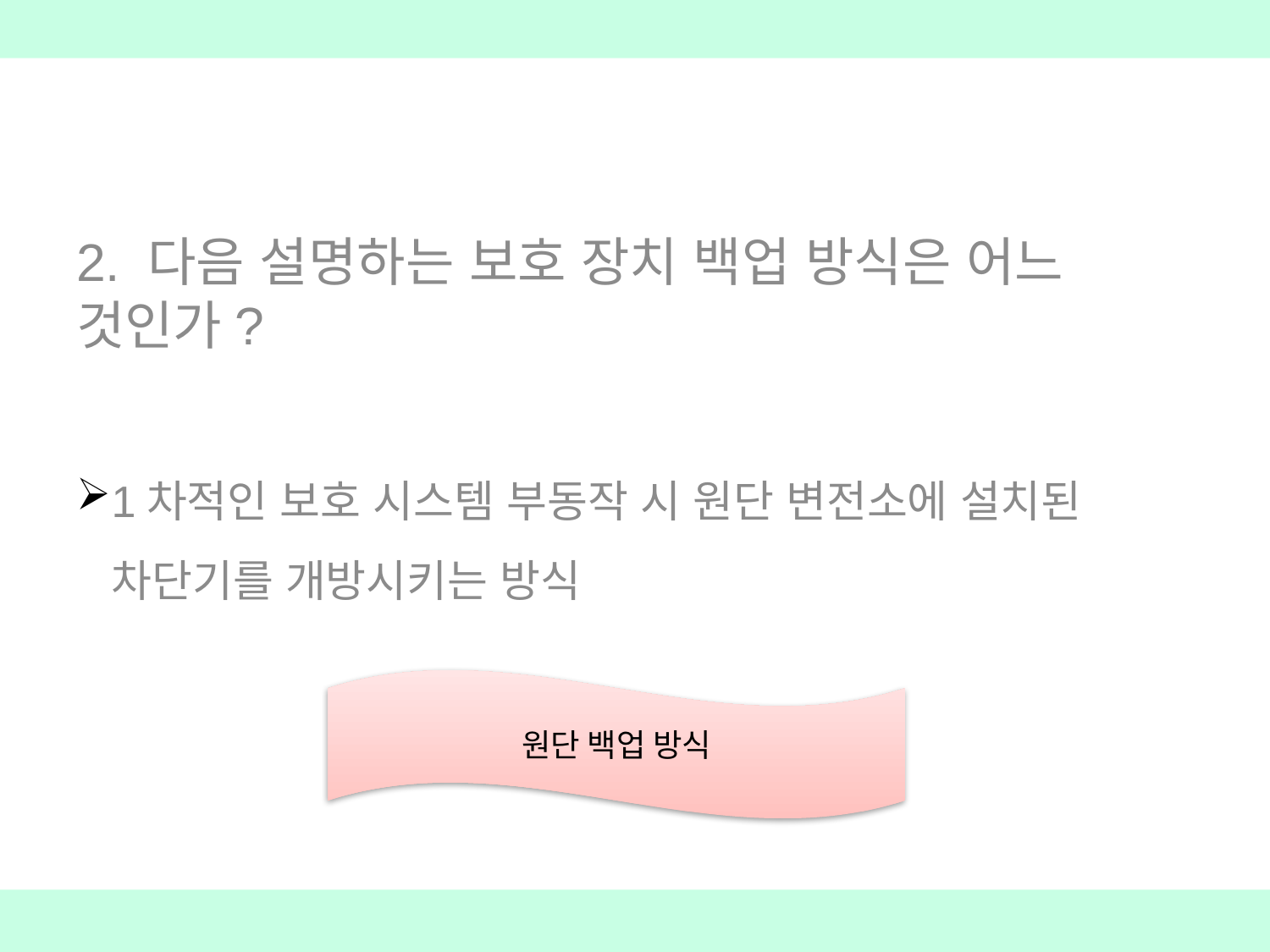

2. 다음 설명하는 보호 장치 백업 방식은 어느 것인가?

1차적인 보호 시스템 부동작 시 원단 변전소에 설치된 차단기를 개방시키는 방식
원단 백업 방식